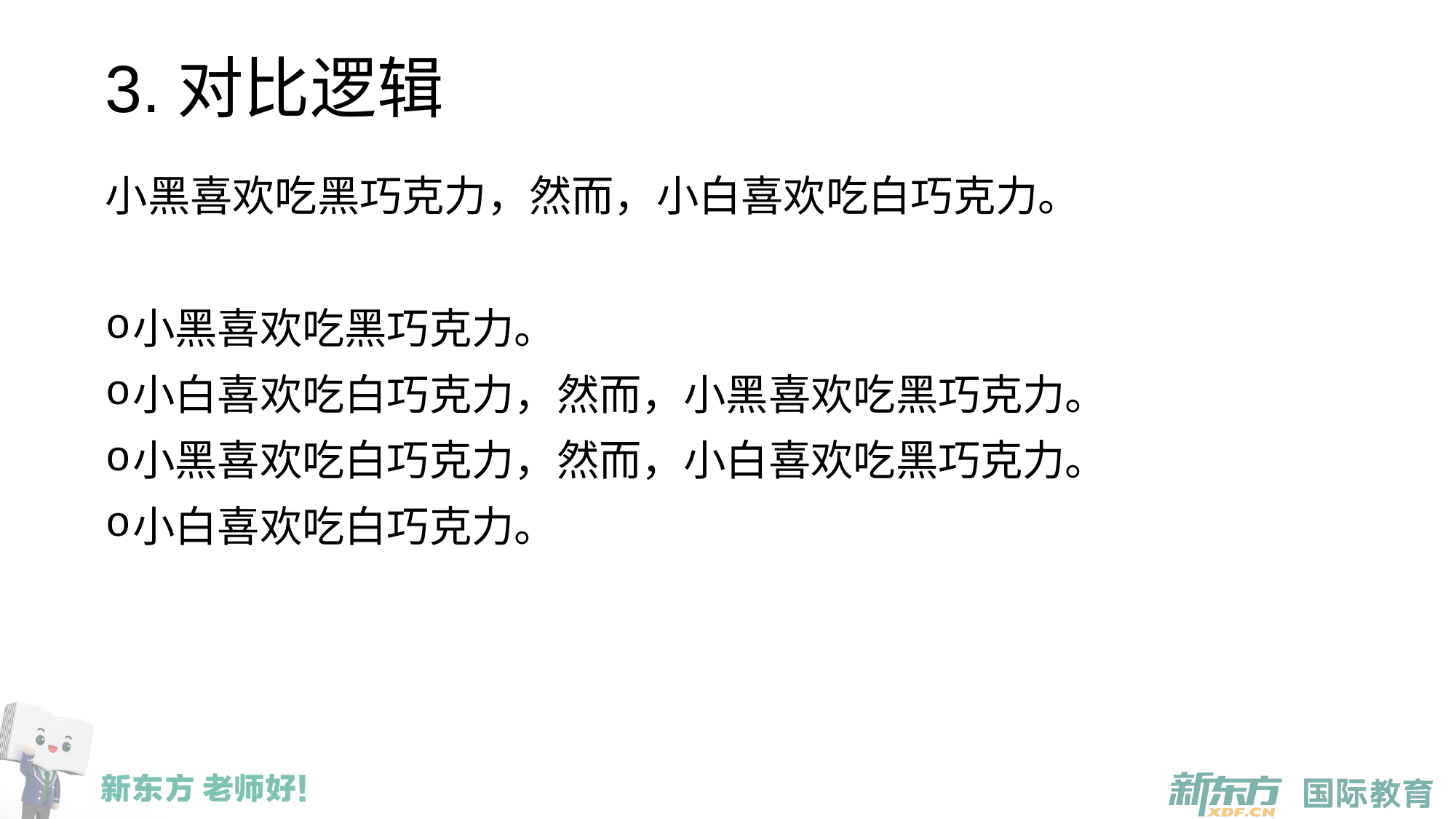

# 3.对比逻辑
小黑喜欢吃黑巧克力，然而，小白喜欢吃白巧克力。

小黑喜欢吃黑巧克力。
小白喜欢吃白巧克力，然而，小黑喜欢吃黑巧克力。
小黑喜欢吃白巧克力，然而，小白喜欢吃黑巧克力。
小白喜欢吃白巧克力。